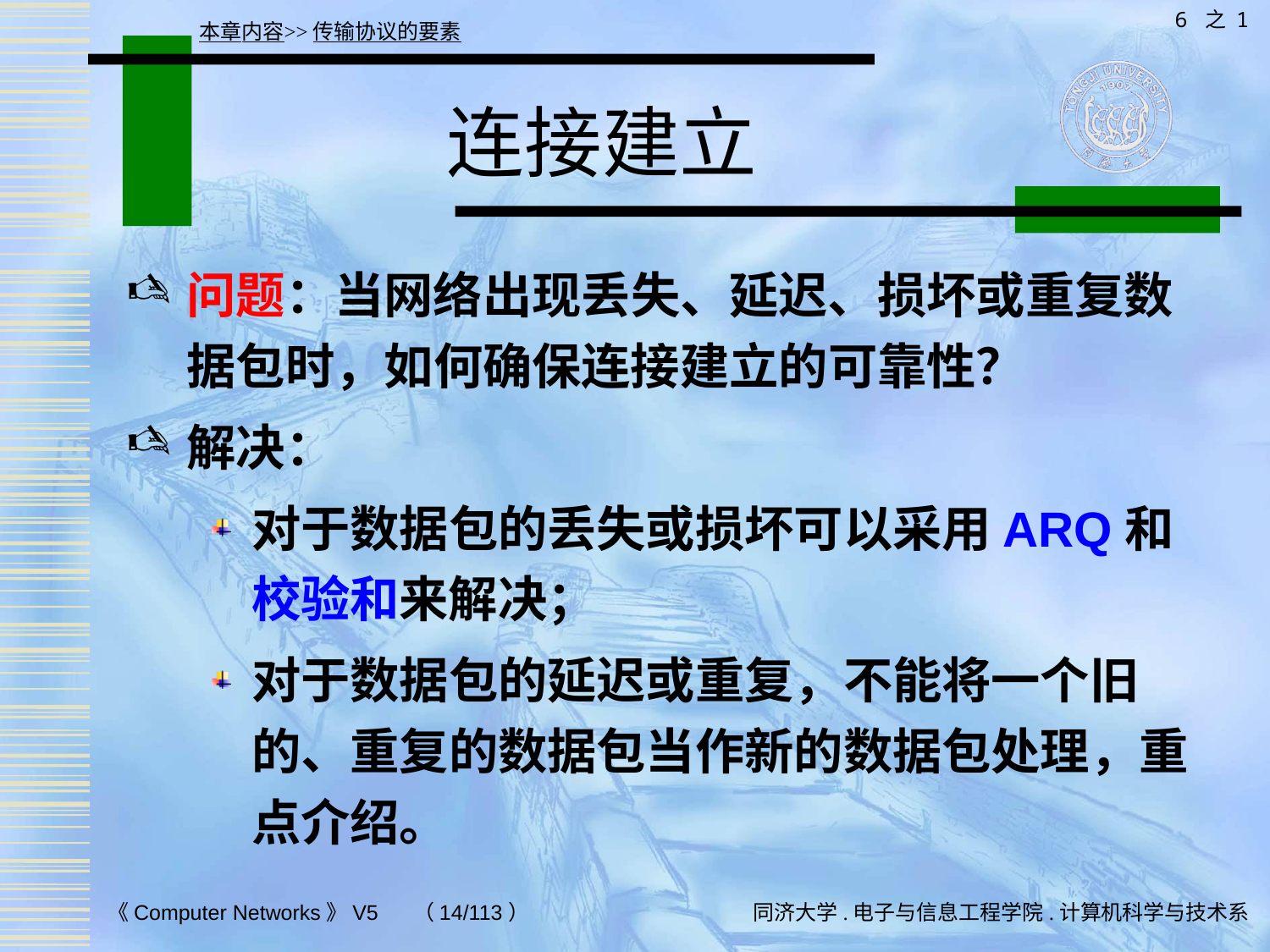

6 之 1
本章内容>>传输协议的要素
# 连接建立
问题：当网络出现丢失、延迟、损坏或重复数据包时，如何确保连接建立的可靠性？
解决：
对于数据包的丢失或损坏可以采用ARQ和校验和来解决；
对于数据包的延迟或重复，不能将一个旧的、重复的数据包当作新的数据包处理，重点介绍。